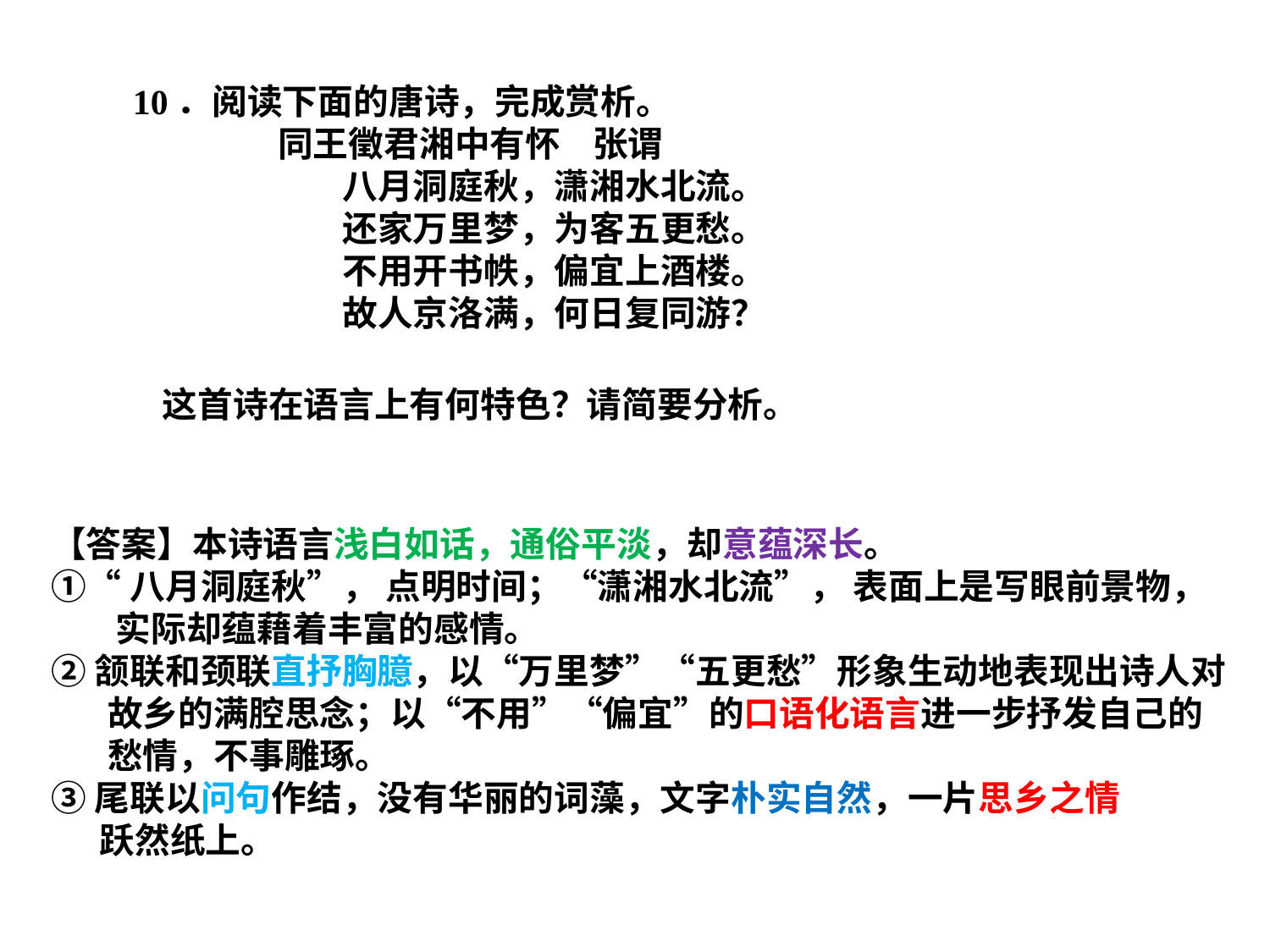

10．阅读下面的唐诗，完成赏析。
                 同王徵君湘中有怀    张谓
                         八月洞庭秋，潇湘水北流。
                         还家万里梦，为客五更愁。
                         不用开书帙，偏宜上酒楼。
                         故人京洛满，何日复同游？
这首诗在语言上有何特色？请简要分析。
【答案】本诗语言浅白如话，通俗平淡，却意蕴深长。
①“八月洞庭秋”， 点明时间；“潇湘水北流”， 表面上是写眼前景物，
       实际却蕴藉着丰富的感情。
②颔联和颈联直抒胸臆，以“万里梦”“五更愁”形象生动地表现出诗人对
      故乡的满腔思念；以“不用”“偏宜”的口语化语言进一步抒发自己的
      愁情，不事雕琢。
③尾联以问句作结，没有华丽的词藻，文字朴实自然，一片思乡之情
     跃然纸上。